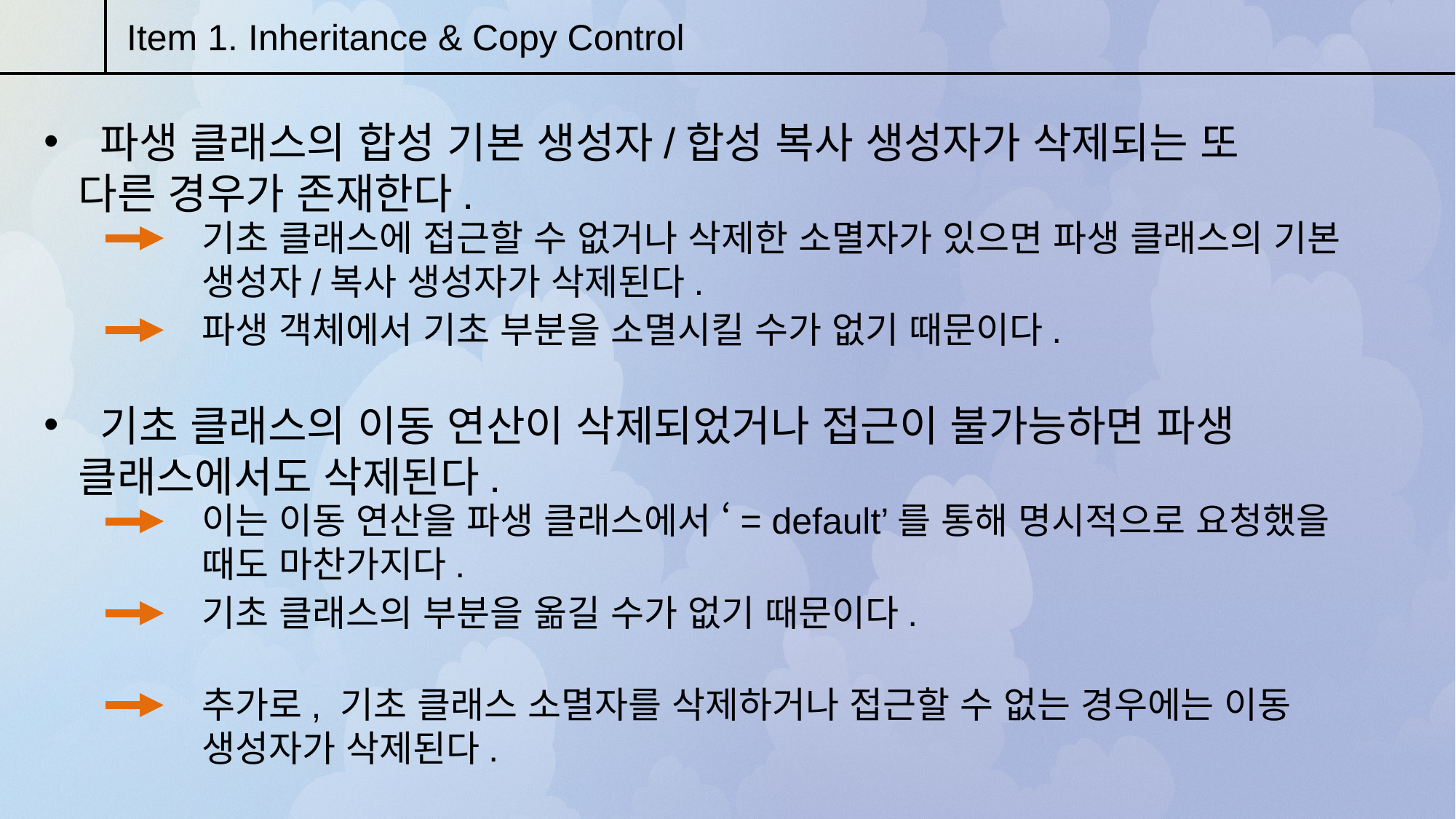

Item 1. Inheritance & Copy Control
 파생 클래스의 합성 기본 생성자/합성 복사 생성자가 삭제되는 또 다른 경우가 존재한다.
기초 클래스에 접근할 수 없거나 삭제한 소멸자가 있으면 파생 클래스의 기본 생성자/복사 생성자가 삭제된다.
파생 객체에서 기초 부분을 소멸시킬 수가 없기 때문이다.
 기초 클래스의 이동 연산이 삭제되었거나 접근이 불가능하면 파생 클래스에서도 삭제된다.
이는 이동 연산을 파생 클래스에서 ‘= default’를 통해 명시적으로 요청했을 때도 마찬가지다.
기초 클래스의 부분을 옮길 수가 없기 때문이다.
추가로, 기초 클래스 소멸자를 삭제하거나 접근할 수 없는 경우에는 이동 생성자가 삭제된다.